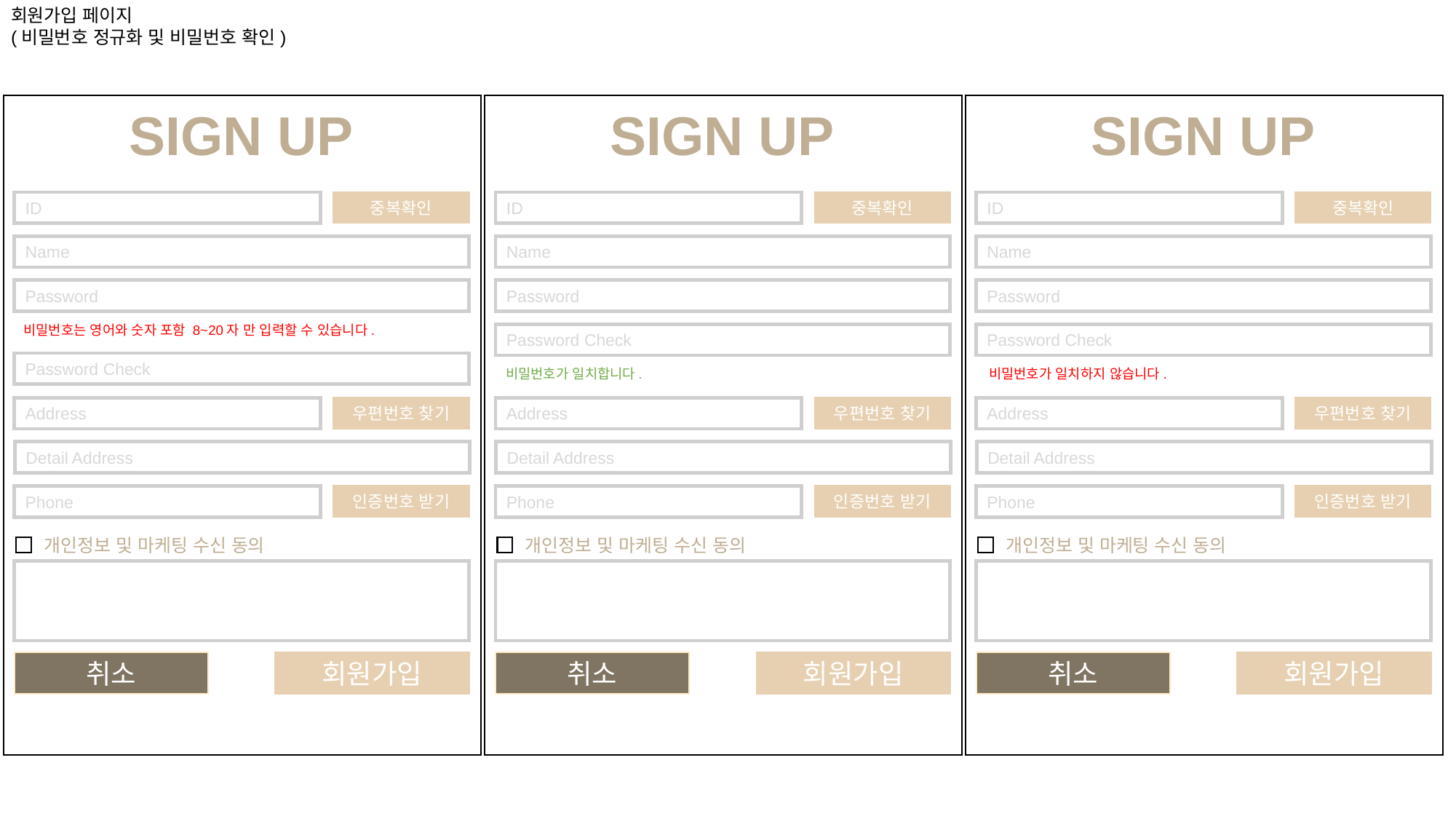

회원가입 페이지
(비밀번호 정규화 및 비밀번호 확인)

SIGN UP
ID
중복확인
Name
Password
비밀번호는 영어와 숫자 포함 8~20자 만 입력할 수 있습니다.
Password Check
우편번호 찾기
Address
Detail Address
인증번호 받기
Phone
개인정보 및 마케팅 수신 동의

회원가입
취소

SIGN UP
ID
중복확인
Name
Password
Password Check
비밀번호가 일치합니다.
우편번호 찾기
Address
Detail Address
인증번호 받기
Phone
개인정보 및 마케팅 수신 동의

회원가입
취소

SIGN UP
ID
중복확인
Name
Password
Password Check
비밀번호가 일치하지 않습니다.
우편번호 찾기
Address
Detail Address
인증번호 받기
Phone
개인정보 및 마케팅 수신 동의

회원가입
취소